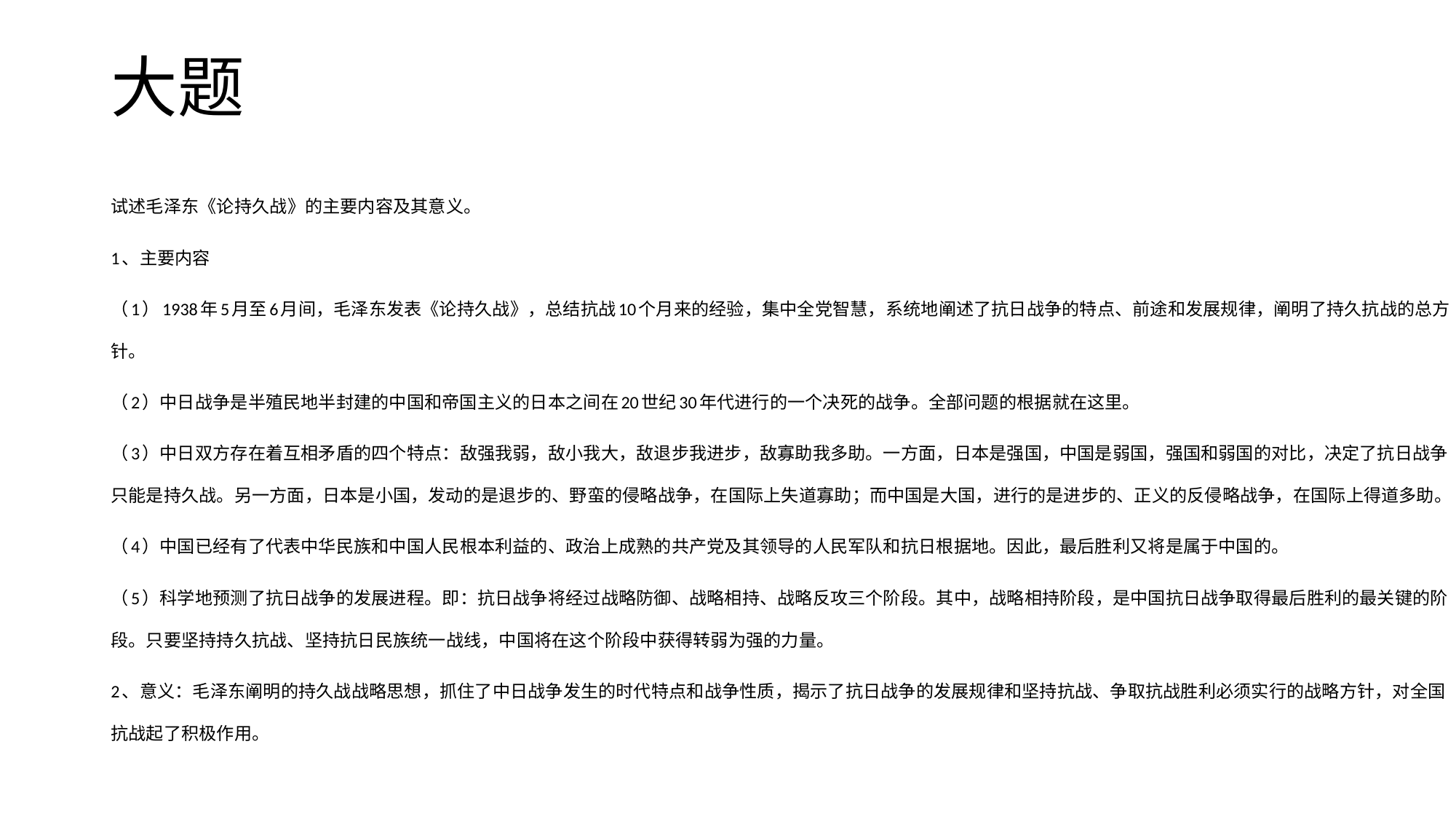

# 大题
试述毛泽东《论持久战》的主要内容及其意义。
1、主要内容
（1）1938年5月至6月间，毛泽东发表《论持久战》，总结抗战10个月来的经验，集中全党智慧，系统地阐述了抗日战争的特点、前途和发展规律，阐明了持久抗战的总方针。
（2）中日战争是半殖民地半封建的中国和帝国主义的日本之间在20世纪30年代进行的一个决死的战争。全部问题的根据就在这里。
（3）中日双方存在着互相矛盾的四个特点：敌强我弱，敌小我大，敌退步我进步，敌寡助我多助。一方面，日本是强国，中国是弱国，强国和弱国的对比，决定了抗日战争只能是持久战。另一方面，日本是小国，发动的是退步的、野蛮的侵略战争，在国际上失道寡助；而中国是大国，进行的是进步的、正义的反侵略战争，在国际上得道多助。
（4）中国已经有了代表中华民族和中国人民根本利益的、政治上成熟的共产党及其领导的人民军队和抗日根据地。因此，最后胜利又将是属于中国的。
（5）科学地预测了抗日战争的发展进程。即：抗日战争将经过战略防御、战略相持、战略反攻三个阶段。其中，战略相持阶段，是中国抗日战争取得最后胜利的最关键的阶段。只要坚持持久抗战、坚持抗日民族统一战线，中国将在这个阶段中获得转弱为强的力量。
2、意义：毛泽东阐明的持久战战略思想，抓住了中日战争发生的时代特点和战争性质，揭示了抗日战争的发展规律和坚持抗战、争取抗战胜利必须实行的战略方针，对全国抗战起了积极作用。